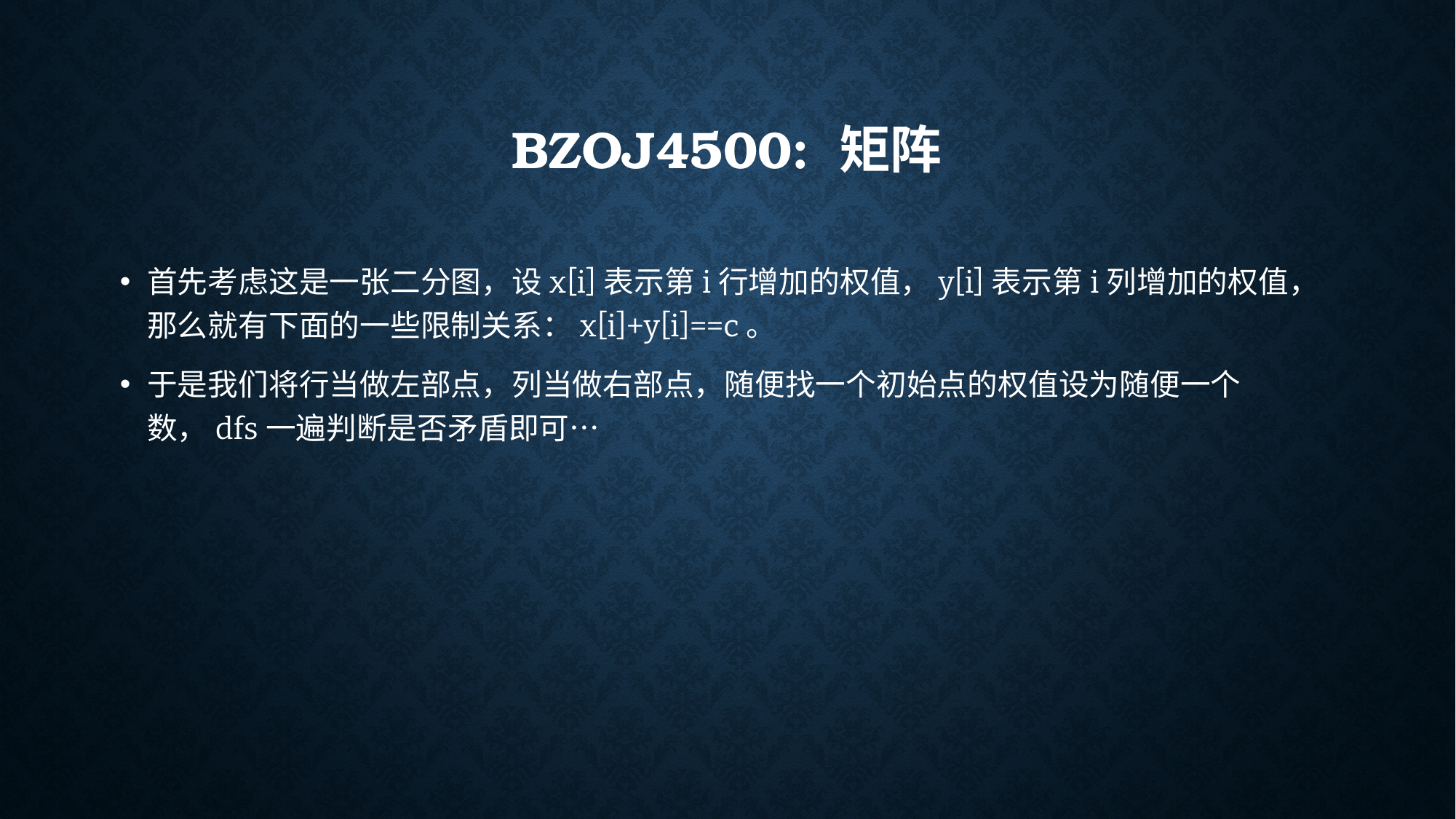

# BZOJ4500: 矩阵
首先考虑这是一张二分图，设x[i]表示第i行增加的权值，y[i]表示第i列增加的权值，那么就有下面的一些限制关系：x[i]+y[i]==c。
于是我们将行当做左部点，列当做右部点，随便找一个初始点的权值设为随便一个数，dfs一遍判断是否矛盾即可…